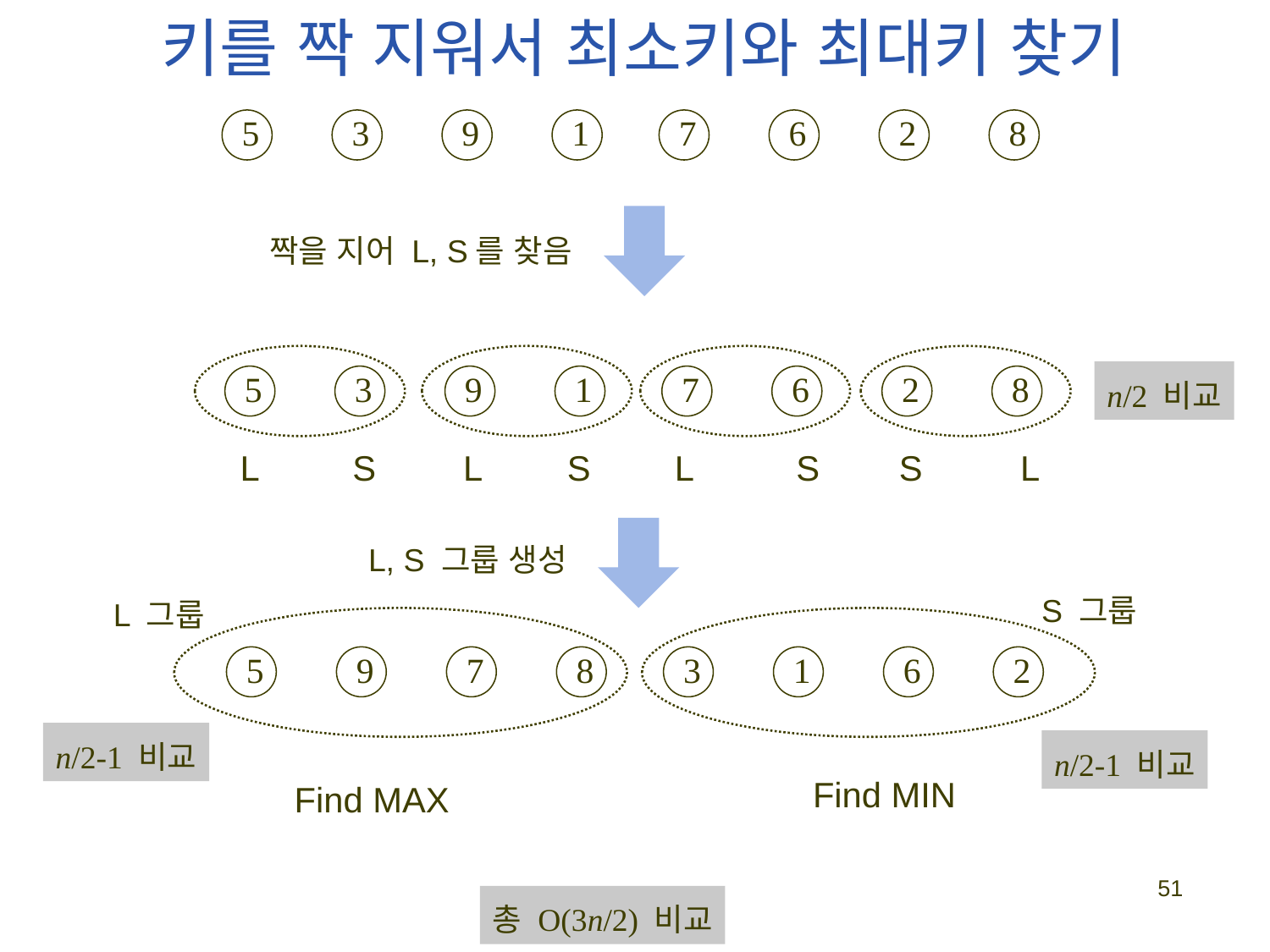

키를 짝 지워서 최소키와 최대키 찾기
5
3
9
1
7
6
2
8

짝을 지어 L, S를 찾음

n/2 비교
5
3
9
1
7
6
2
8
L
S
L
S
L
S
S
L

L, S 그룹 생성
S 그룹
L 그룹

5
9
7
8
3
1
6
2
n/2-1 비교
n/2-1 비교
Find MIN
Find MAX
51
총 O(3n/2) 비교